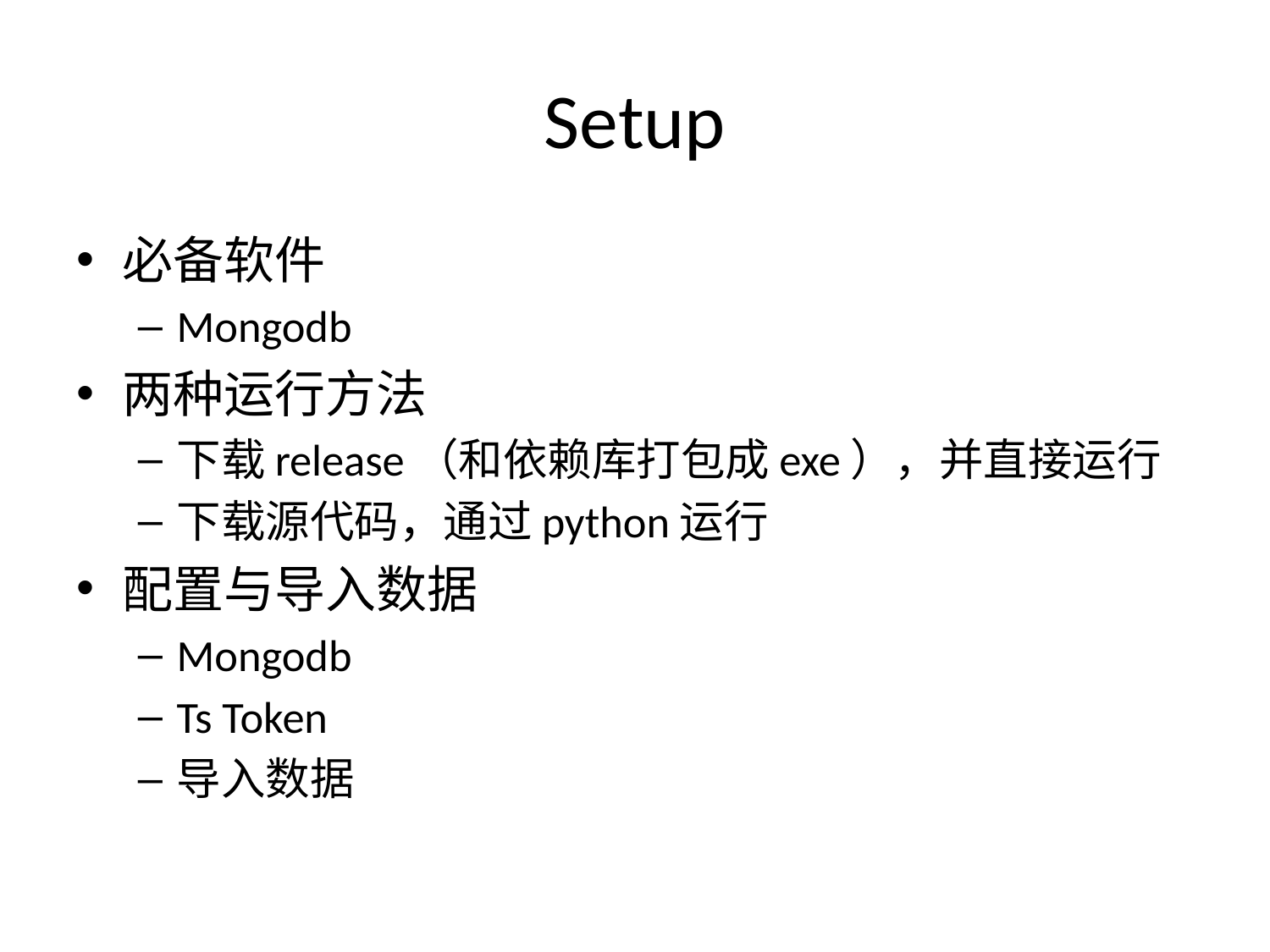

# Setup
必备软件
Mongodb
两种运行方法
下载release（和依赖库打包成exe），并直接运行
下载源代码，通过python运行
配置与导入数据
Mongodb
Ts Token
导入数据